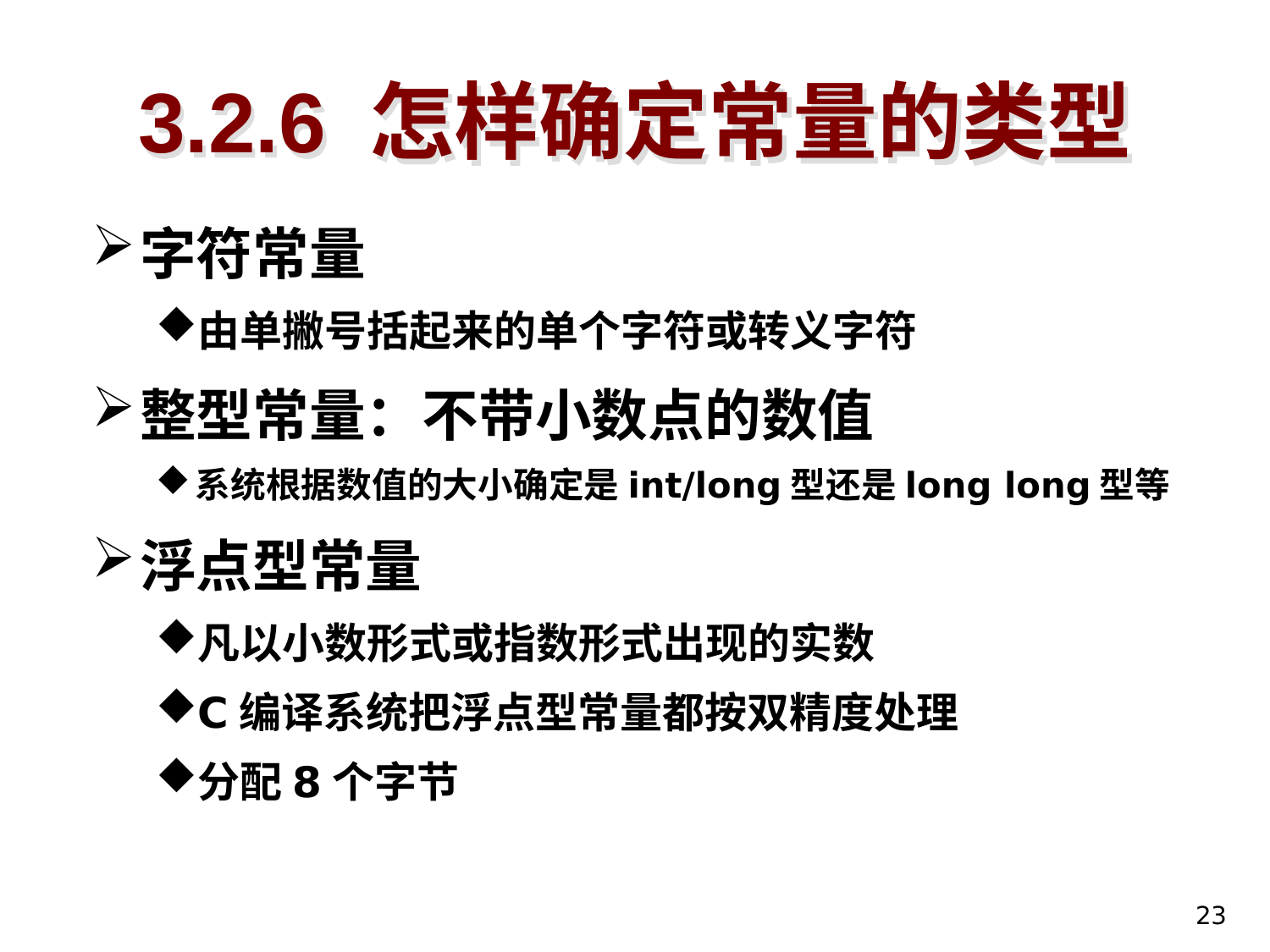

# 3.2.6 怎样确定常量的类型
字符常量
由单撇号括起来的单个字符或转义字符
整型常量：不带小数点的数值
系统根据数值的大小确定是int/long型还是long long型等
浮点型常量
凡以小数形式或指数形式出现的实数
C编译系统把浮点型常量都按双精度处理
分配8个字节
23